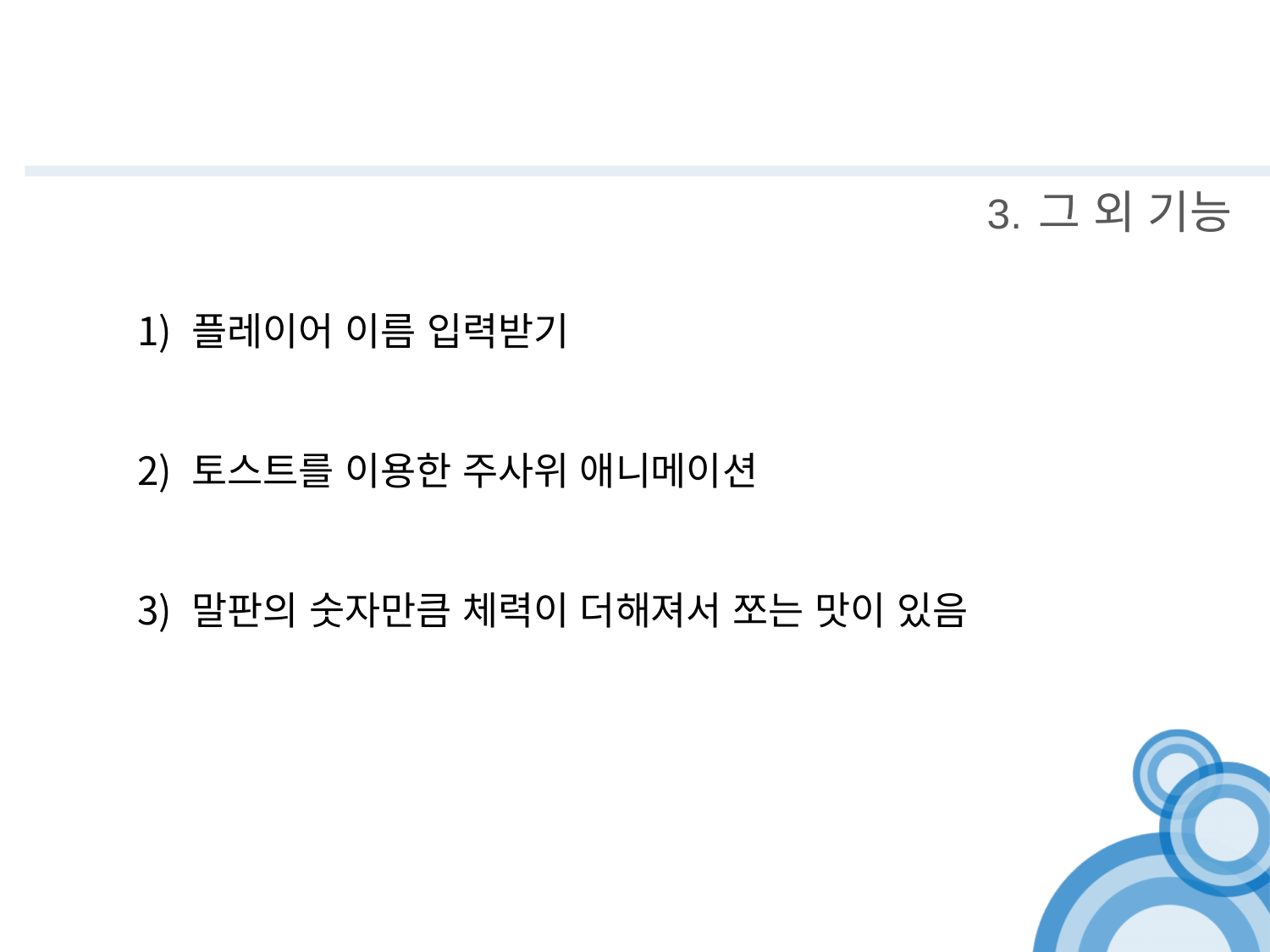

# 3. 그 외 기능

 플레이어 이름 입력받기

 토스트를 이용한 주사위 애니메이션

 말판의 숫자만큼 체력이 더해져서 쪼는 맛이 있음